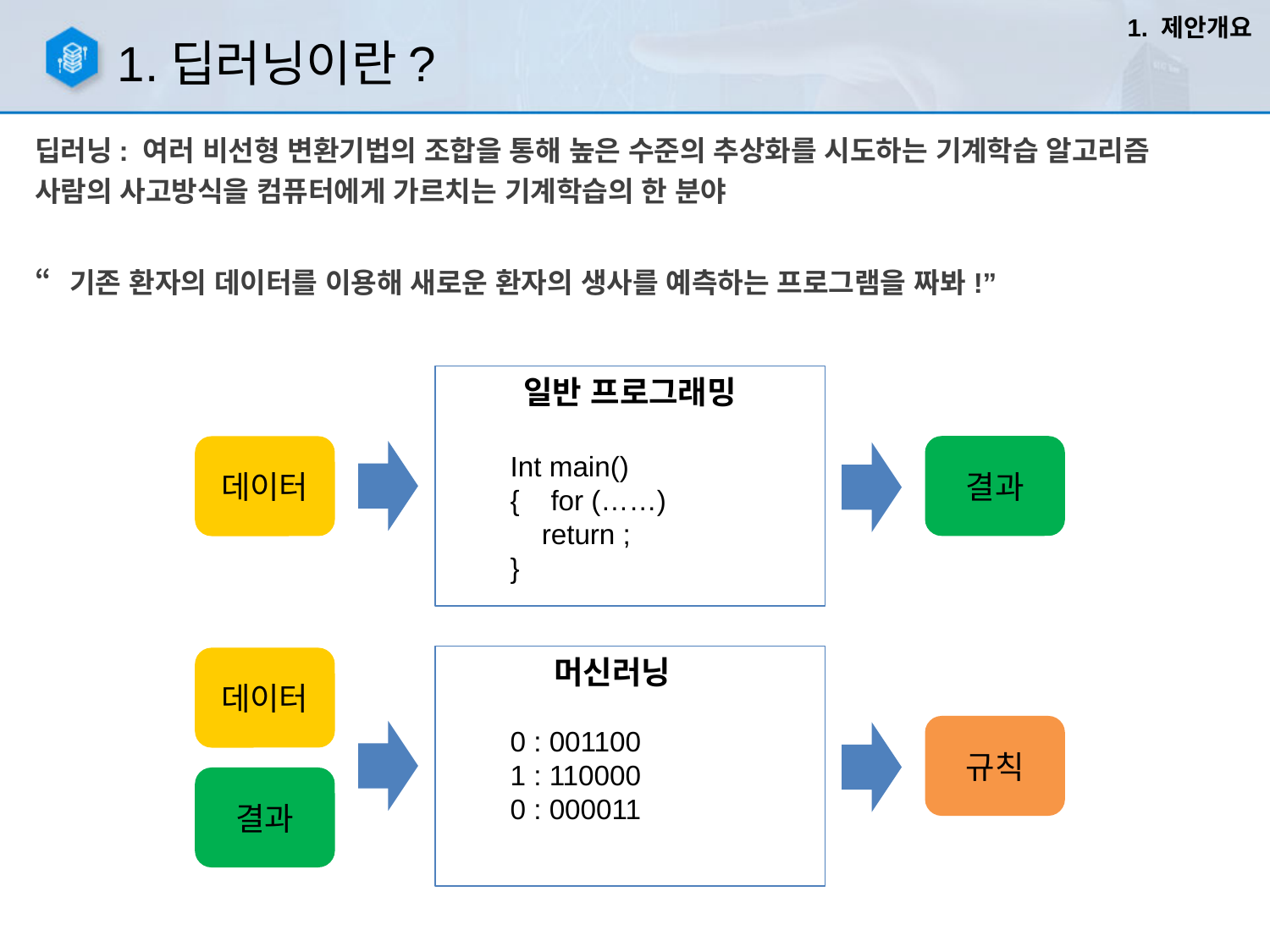

1. 제안개요
1.딥러닝이란?
딥러닝: 여러 비선형 변환기법의 조합을 통해 높은 수준의 추상화를 시도하는 기계학습 알고리즘
사람의 사고방식을 컴퓨터에게 가르치는 기계학습의 한 분야
“기존 환자의 데이터를 이용해 새로운 환자의 생사를 예측하는 프로그램을 짜봐!”
일반 프로그래밍

        Int main()
        {    for (……)
            return ;
        }
결과
데이터

머신러닝

        0 : 001100
        1 : 110000
        0 : 000011
데이터
규칙

결과